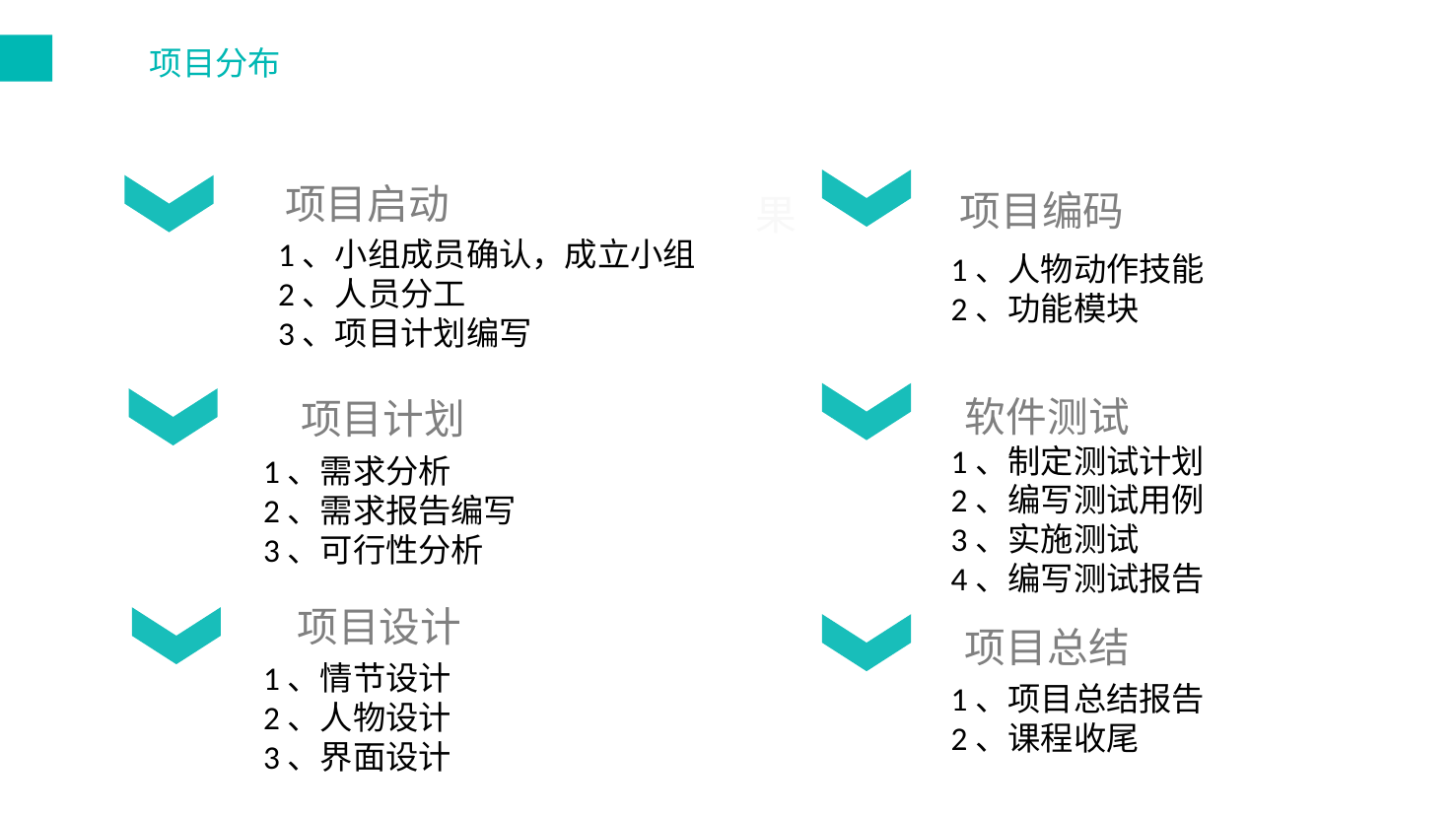

项目分布
项目启动

项目编码

果
1、小组成员确认，成立小组
2、人员分工
3、项目计划编写
1、人物动作技能
2、功能模块
软件测试
 项目计划

1、制定测试计划
2、编写测试用例
3、实施测试
4、编写测试报告
1、需求分析
2、需求报告编写
3、可行性分析
 项目设计

项目总结

1、情节设计
2、人物设计
3、界面设计
1、项目总结报告
2、课程收尾